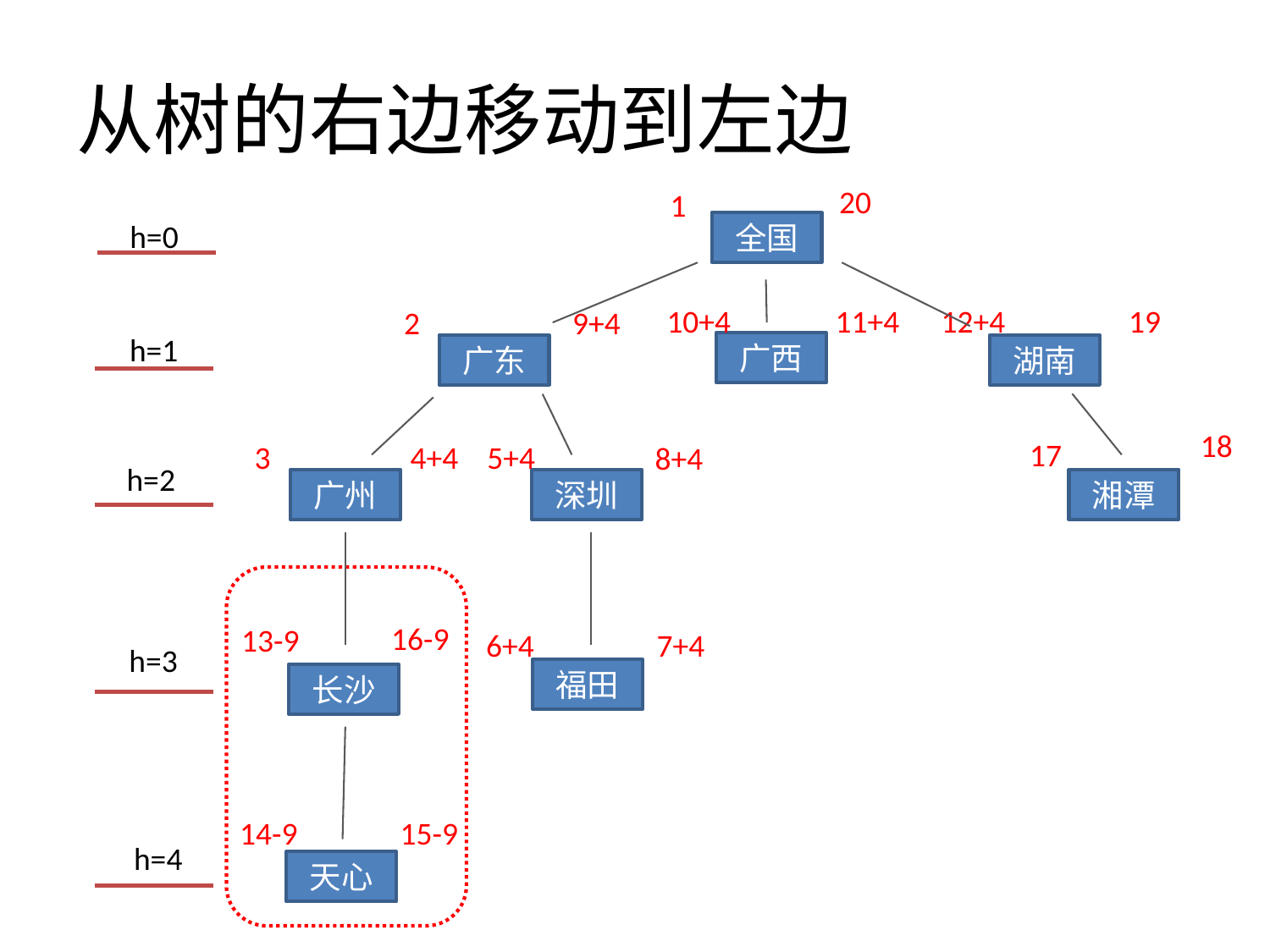

# 从树的右边移动到左边
20
1
h=0
全国
广西
湖南
湘潭
长沙
天心
福田
深圳
广东
广州
h=1
h=2
h=3
2
3
4+4
5+4
6+4
7+4
8+4
10+4
9+4
11+4
13-9
14-9
15-9
16-9
12+4
19
17
18

h=4